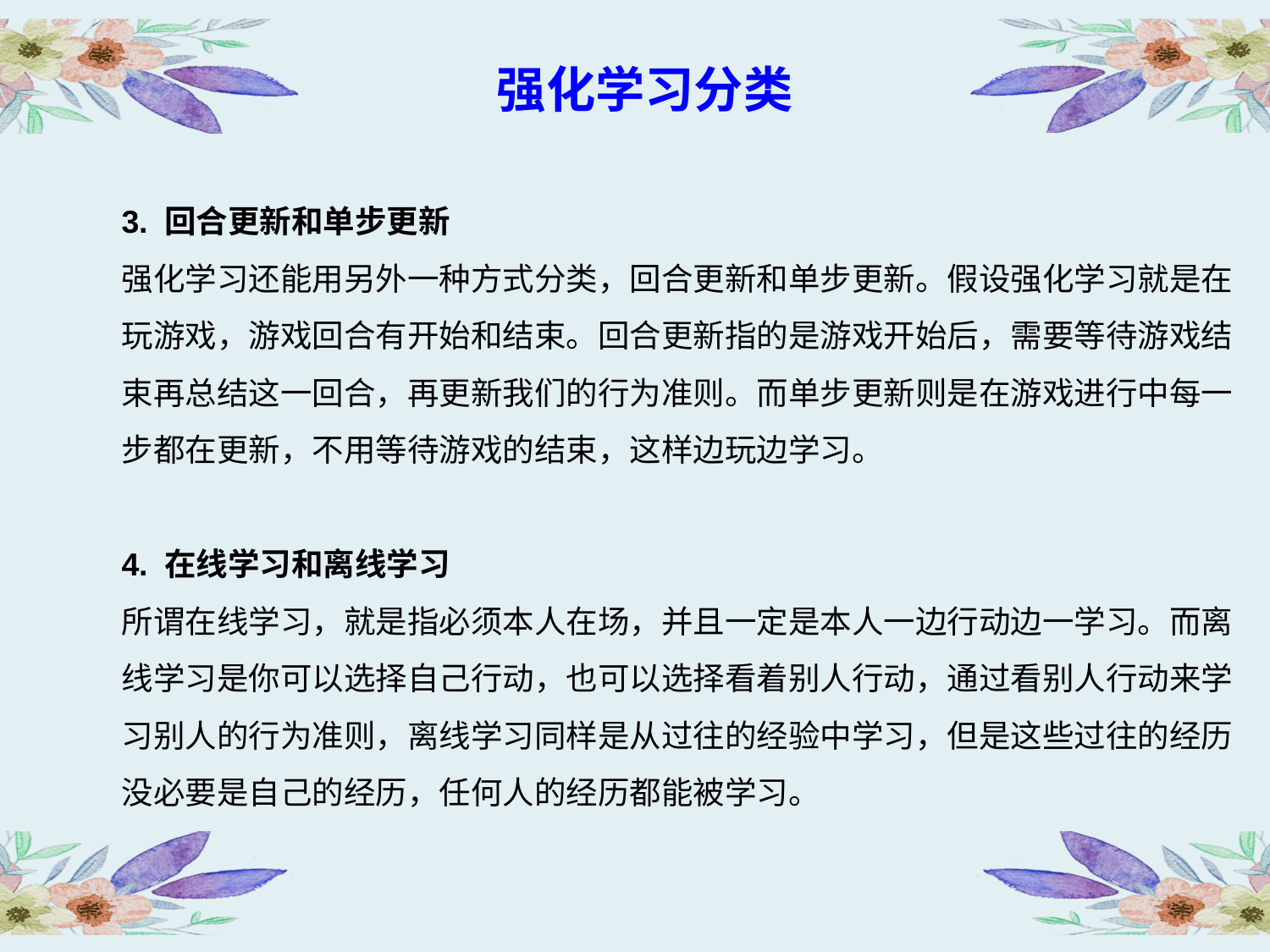

# 强化学习分类
3. 回合更新和单步更新
强化学习还能用另外一种方式分类，回合更新和单步更新。假设强化学习就是在玩游戏，游戏回合有开始和结束。回合更新指的是游戏开始后，需要等待游戏结束再总结这一回合，再更新我们的行为准则。而单步更新则是在游戏进行中每一步都在更新，不用等待游戏的结束，这样边玩边学习。

4. 在线学习和离线学习
所谓在线学习，就是指必须本人在场，并且一定是本人一边行动边一学习。而离线学习是你可以选择自己行动，也可以选择看着别人行动，通过看别人行动来学习别人的行为准则，离线学习同样是从过往的经验中学习，但是这些过往的经历没必要是自己的经历，任何人的经历都能被学习。